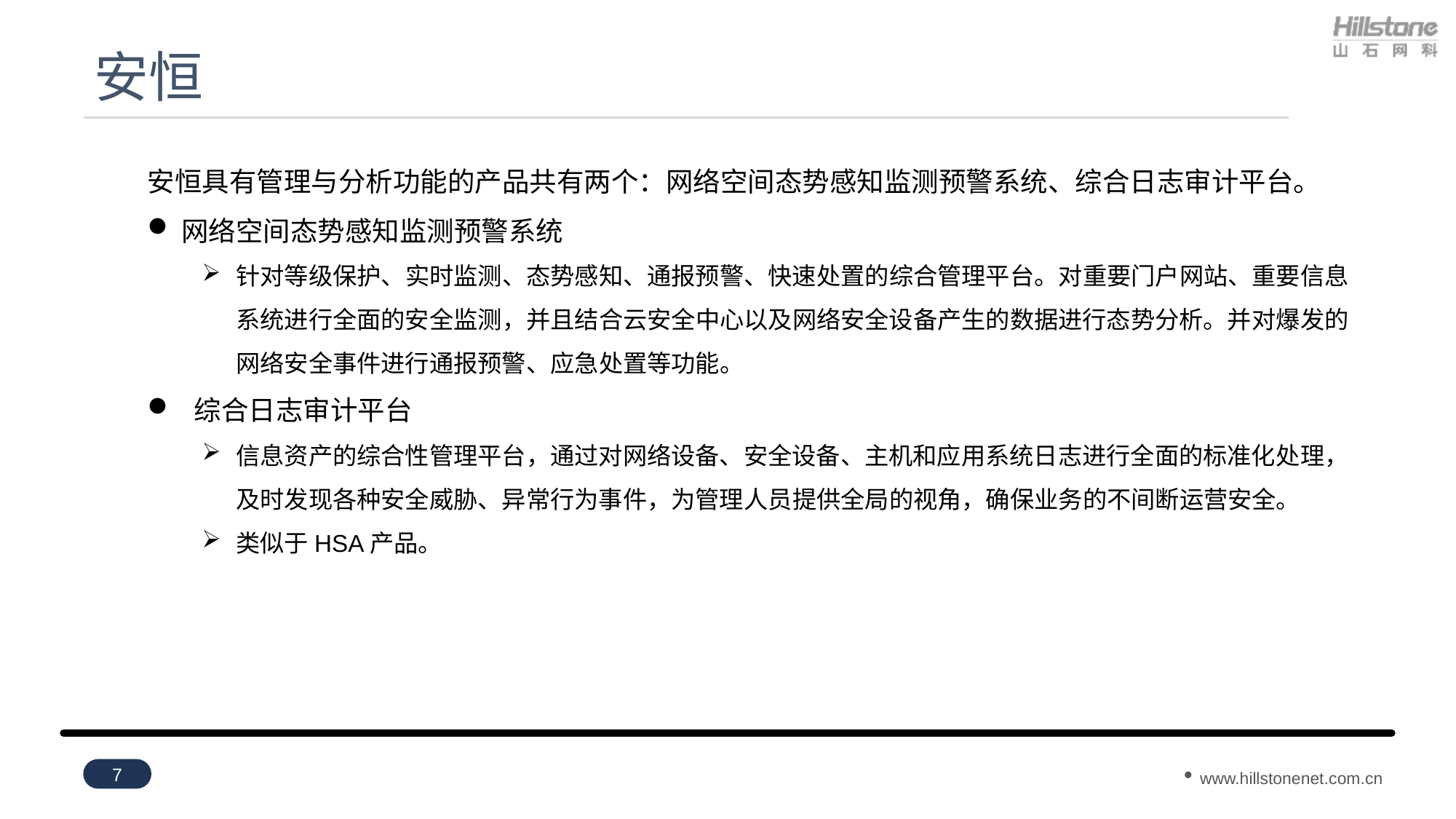

# 安恒
安恒具有管理与分析功能的产品共有两个：网络空间态势感知监测预警系统、综合日志审计平台。
网络空间态势感知监测预警系统
针对等级保护、实时监测、态势感知、通报预警、快速处置的综合管理平台。对重要门户网站、重要信息系统进行全面的安全监测，并且结合云安全中心以及网络安全设备产生的数据进行态势分析。并对爆发的网络安全事件进行通报预警、应急处置等功能。
 综合日志审计平台
信息资产的综合性管理平台，通过对网络设备、安全设备、主机和应用系统日志进行全面的标准化处理，及时发现各种安全威胁、异常行为事件，为管理人员提供全局的视角，确保业务的不间断运营安全。
类似于HSA产品。
7